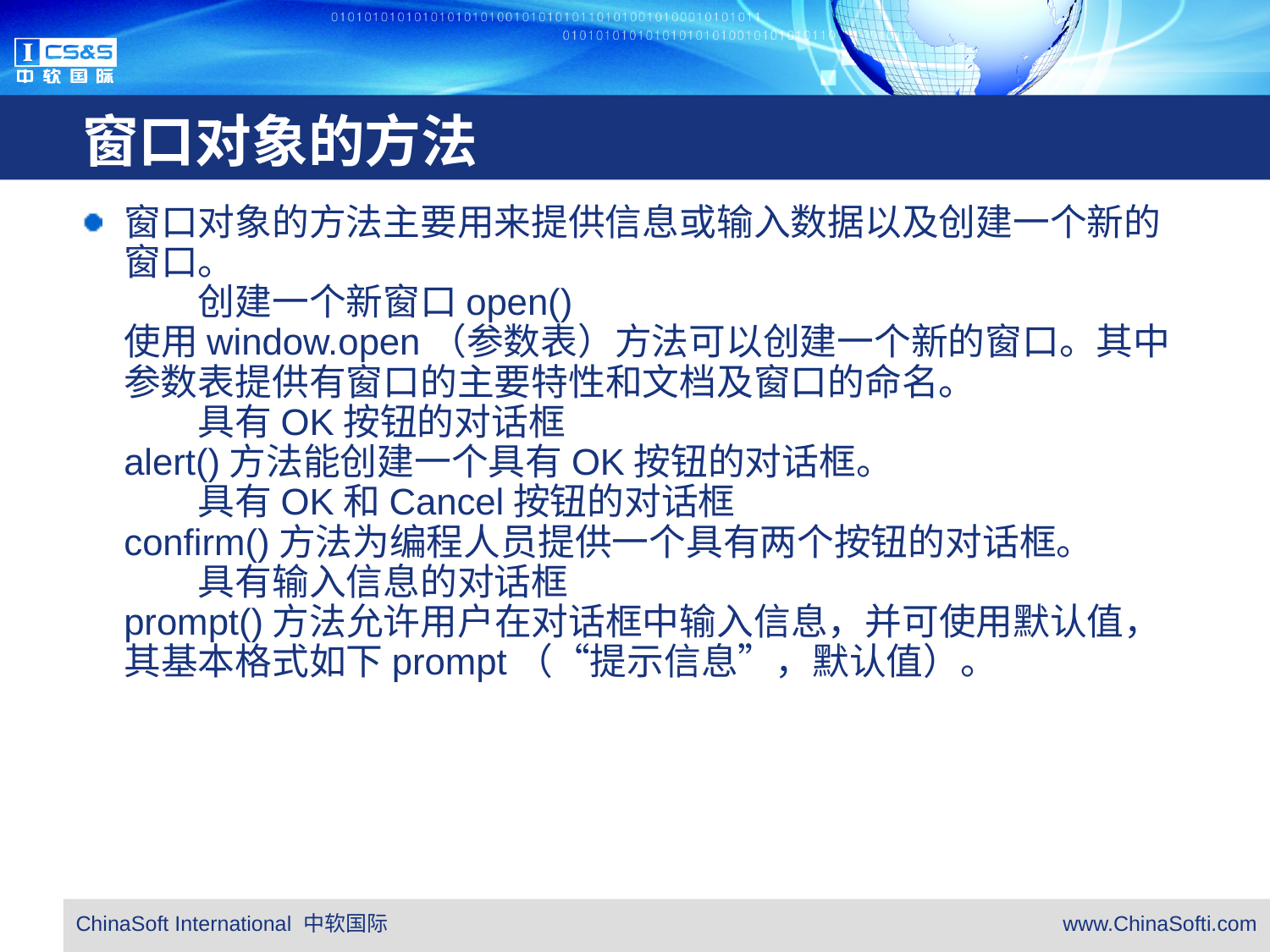

# 窗口对象的方法
窗口对象的方法主要用来提供信息或输入数据以及创建一个新的窗口。
　　创建一个新窗口open()
使用window.open（参数表）方法可以创建一个新的窗口。其中参数表提供有窗口的主要特性和文档及窗口的命名。
　　具有OK按钮的对话框
alert()方法能创建一个具有OK按钮的对话框。
　　具有OK和Cancel按钮的对话框
confirm()方法为编程人员提供一个具有两个按钮的对话框。
　　具有输入信息的对话框
prompt()方法允许用户在对话框中输入信息，并可使用默认值，其基本格式如下prompt（“提示信息”，默认值）。